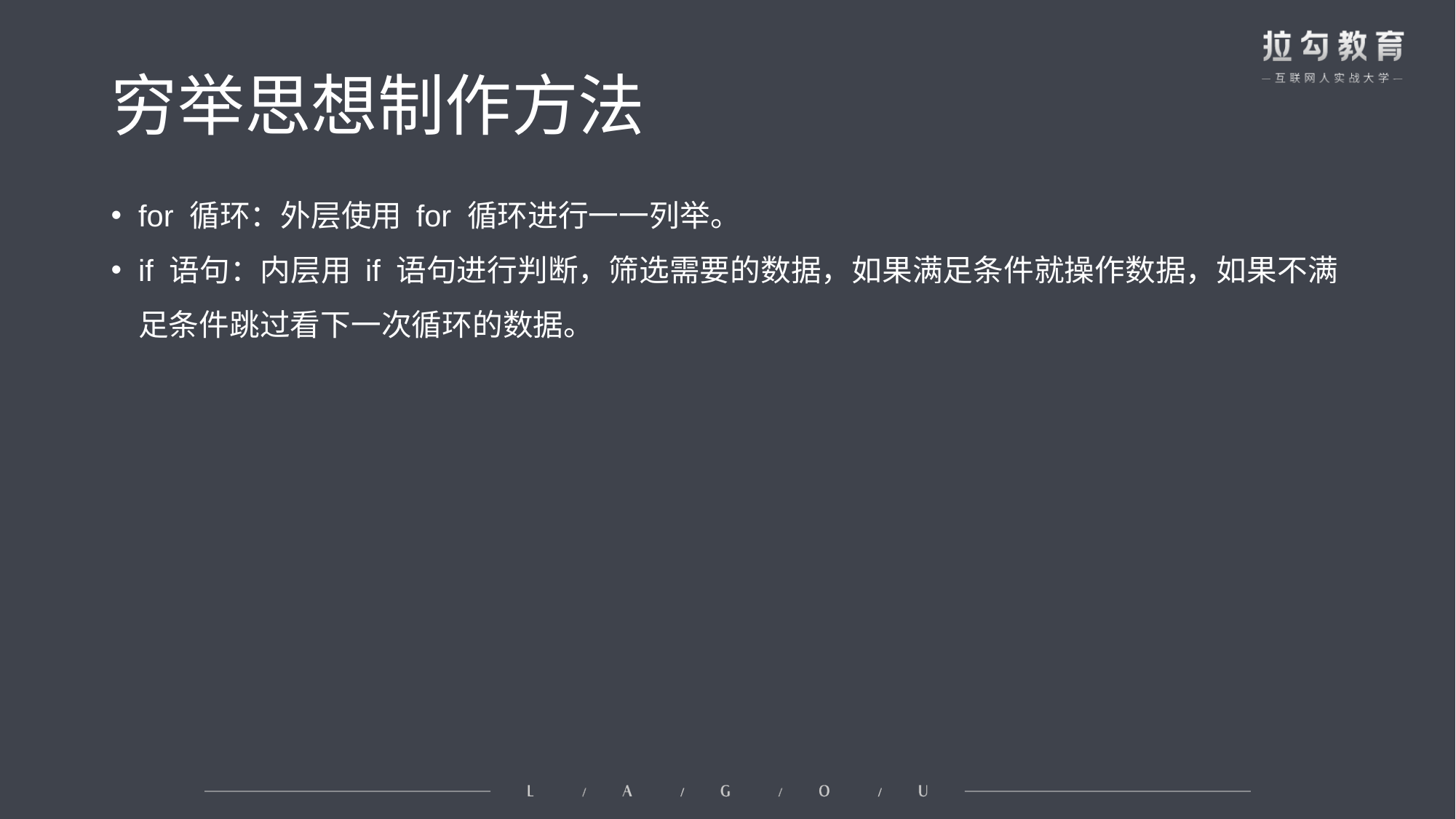

# 穷举思想制作方法
for 循环：外层使用 for 循环进行一一列举。
if 语句：内层用 if 语句进行判断，筛选需要的数据，如果满足条件就操作数据，如果不满足条件跳过看下一次循环的数据。